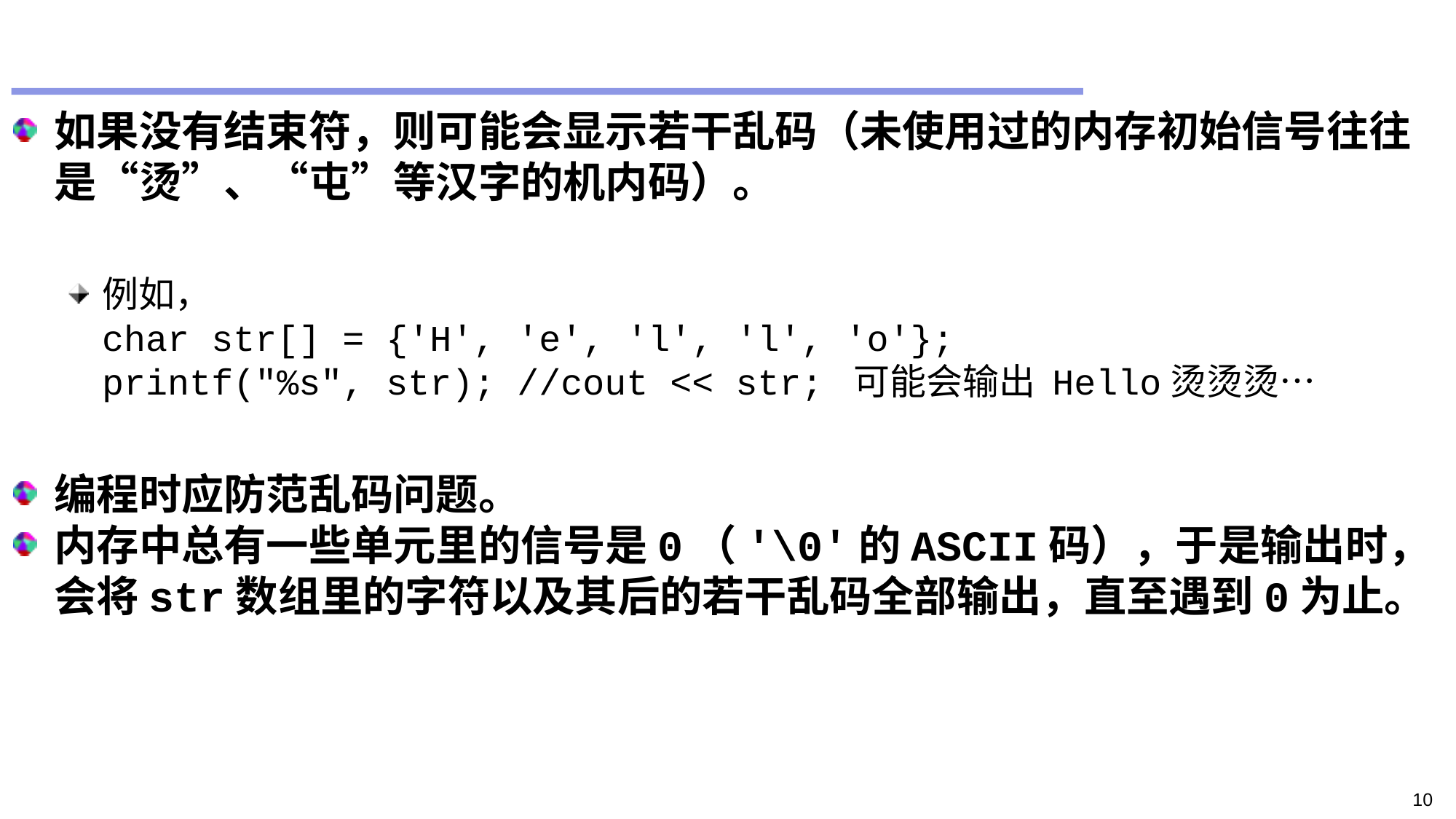

#
如果没有结束符，则可能会显示若干乱码（未使用过的内存初始信号往往是“烫”、“屯”等汉字的机内码）。

例如，
	char str[] = {'H', 'e', 'l', 'l', 'o'};
	printf("%s", str); //cout << str; 可能会输出 Hello烫烫烫…

编程时应防范乱码问题。
内存中总有一些单元里的信号是0（'\0'的ASCII码），于是输出时，会将str数组里的字符以及其后的若干乱码全部输出，直至遇到0为止。

10